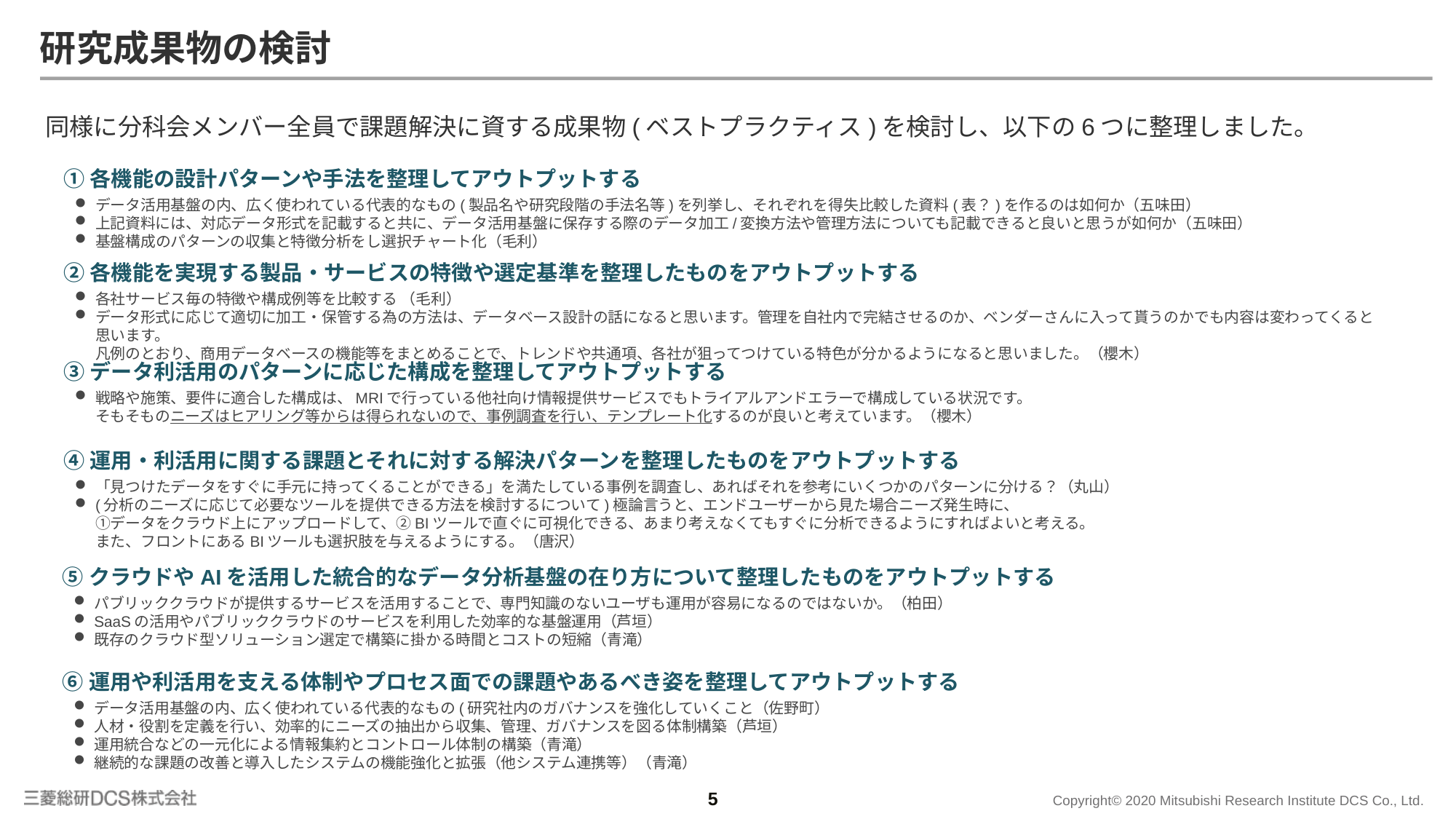

# 研究成果物の検討
同様に分科会メンバー全員で課題解決に資する成果物(ベストプラクティス)を検討し、以下の6つに整理しました。
①各機能の設計パターンや手法を整理してアウトプットする
データ活用基盤の内、広く使われている代表的なもの(製品名や研究段階の手法名等)を列挙し、それぞれを得失比較した資料(表？)を作るのは如何か（五味田）
上記資料には、対応データ形式を記載すると共に、データ活用基盤に保存する際のデータ加工/変換方法や管理方法についても記載できると良いと思うが如何か（五味田）
基盤構成のパターンの収集と特徴分析をし選択チャート化（毛利）
②各機能を実現する製品・サービスの特徴や選定基準を整理したものをアウトプットする
各社サービス毎の特徴や構成例等を比較する （毛利）
データ形式に応じて適切に加工・保管する為の方法は、データベース設計の話になると思います。管理を自社内で完結させるのか、ベンダーさんに入って貰うのかでも内容は変わってくると思います。
凡例のとおり、商用データベースの機能等をまとめることで、トレンドや共通項、各社が狙ってつけている特色が分かるようになると思いました。（櫻木）
③データ利活用のパターンに応じた構成を整理してアウトプットする
戦略や施策、要件に適合した構成は、MRIで行っている他社向け情報提供サービスでもトライアルアンドエラーで構成している状況です。
そもそものニーズはヒアリング等からは得られないので、事例調査を行い、テンプレート化するのが良いと考えています。（櫻木）
④運用・利活用に関する課題とそれに対する解決パターンを整理したものをアウトプットする
「見つけたデータをすぐに手元に持ってくることができる」を満たしている事例を調査し、あればそれを参考にいくつかのパターンに分ける？（丸山）
(分析のニーズに応じて必要なツールを提供できる方法を検討するについて)極論言うと、エンドユーザーから見た場合ニーズ発生時に、
①データをクラウド上にアップロードして、②BIツールで直ぐに可視化できる、あまり考えなくてもすぐに分析できるようにすればよいと考える。
また、フロントにあるBIツールも選択肢を与えるようにする。（唐沢）
⑤クラウドやAIを活用した統合的なデータ分析基盤の在り方について整理したものをアウトプットする
パブリッククラウドが提供するサービスを活用することで、専門知識のないユーザも運用が容易になるのではないか。（柏田）
SaaSの活用やパブリッククラウドのサービスを利用した効率的な基盤運用（芦垣）
既存のクラウド型ソリューション選定で構築に掛かる時間とコストの短縮（青滝）
⑥運用や利活用を支える体制やプロセス面での課題やあるべき姿を整理してアウトプットする
データ活用基盤の内、広く使われている代表的なもの(研究社内のガバナンスを強化していくこと（佐野町）
人材・役割を定義を行い、効率的にニーズの抽出から収集、管理、ガバナンスを図る体制構築（芦垣）
運用統合などの一元化による情報集約とコントロール体制の構築（青滝）
継続的な課題の改善と導入したシステムの機能強化と拡張（他システム連携等）（青滝）
5